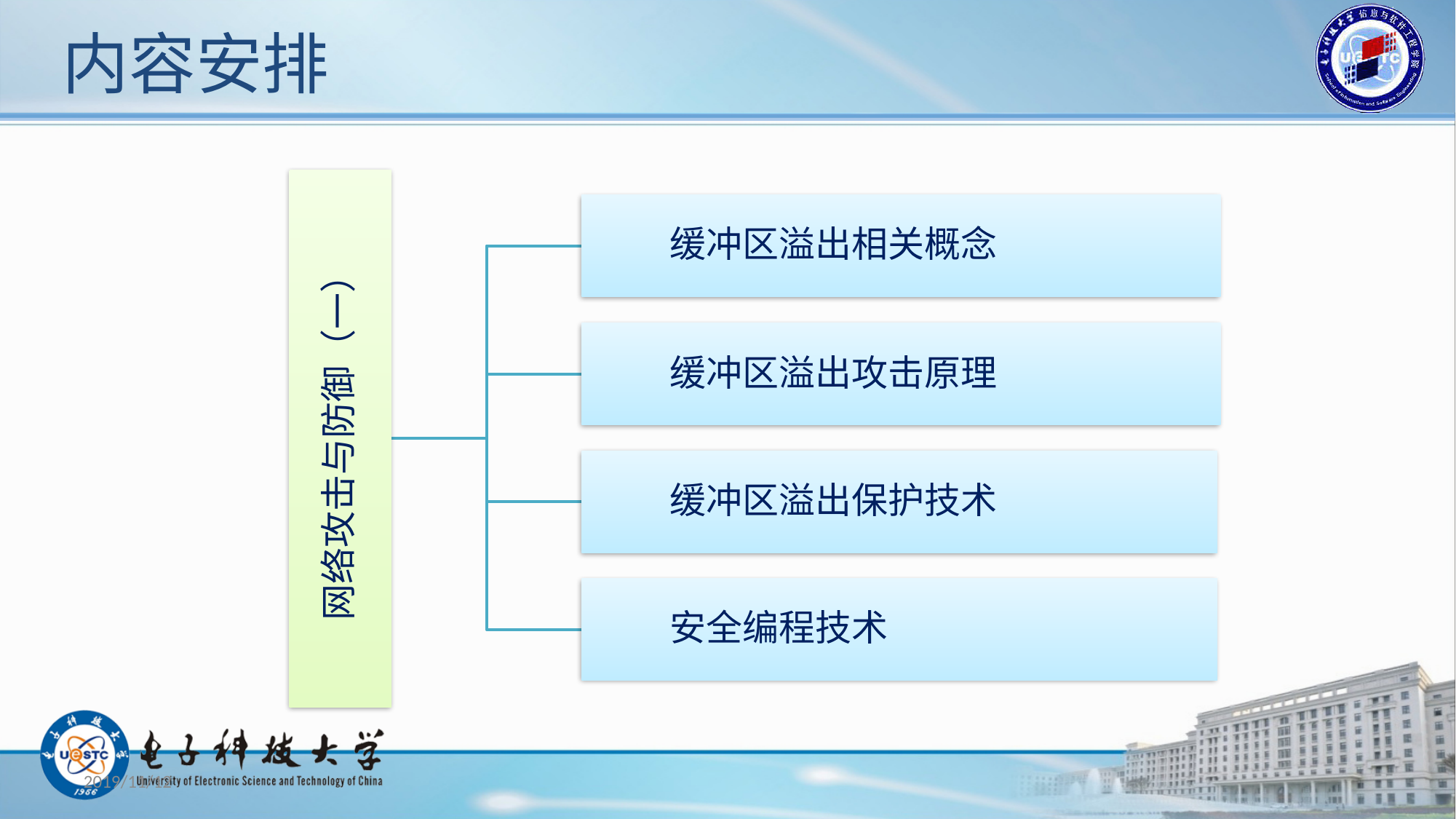

# 内容安排

网络攻击与防御（一）
缓冲区溢出相关概念
缓冲区溢出攻击原理
缓冲区溢出保护技术
安全编程技术
2019/11/12